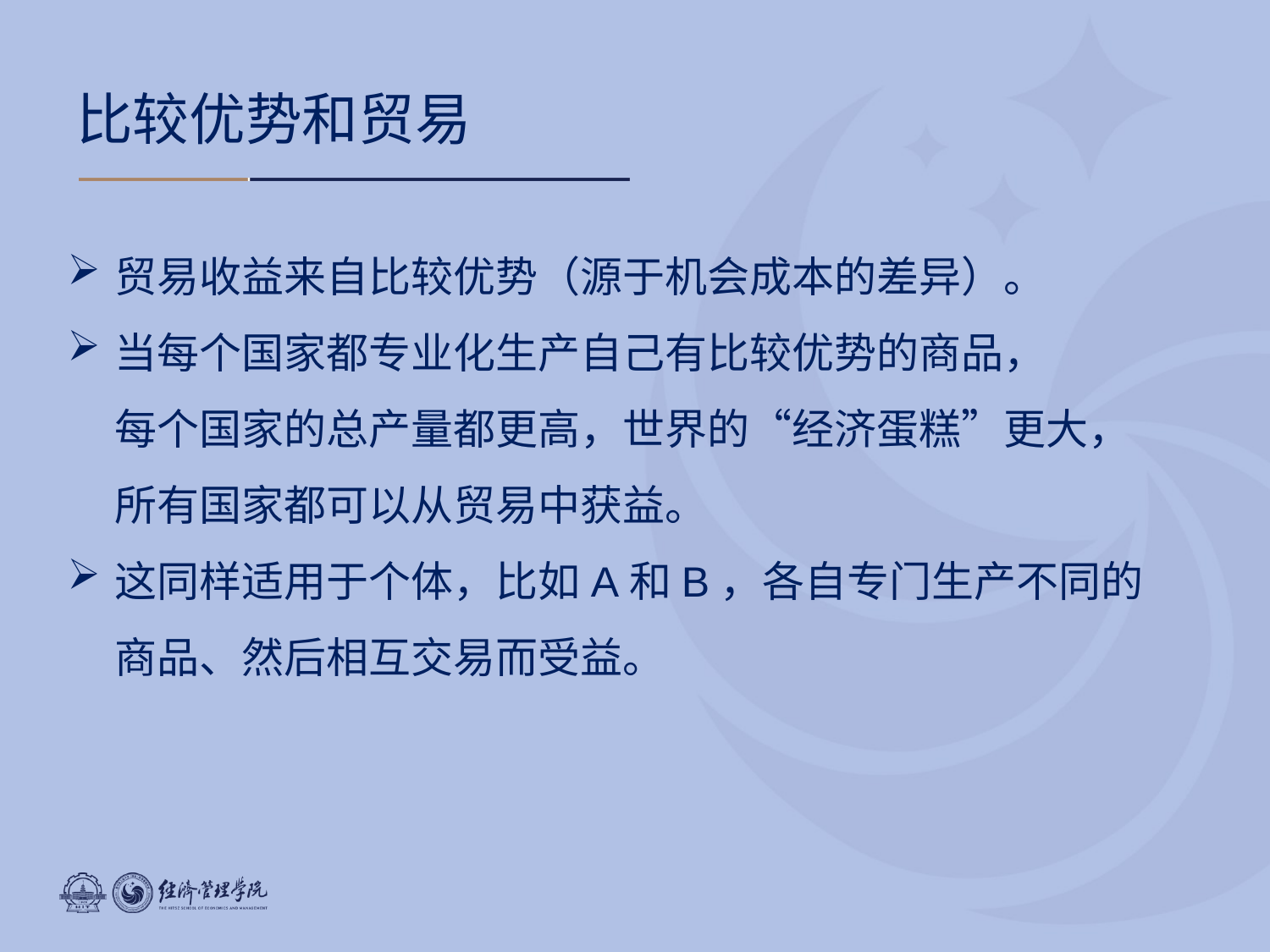

# 比较优势和贸易
贸易收益来自比较优势（源于机会成本的差异）。
当每个国家都专业化生产自己有比较优势的商品，
每个国家的总产量都更高，世界的“经济蛋糕”更大，
所有国家都可以从贸易中获益。
这同样适用于个体，比如A和B，各自专门生产不同的商品、然后相互交易而受益。